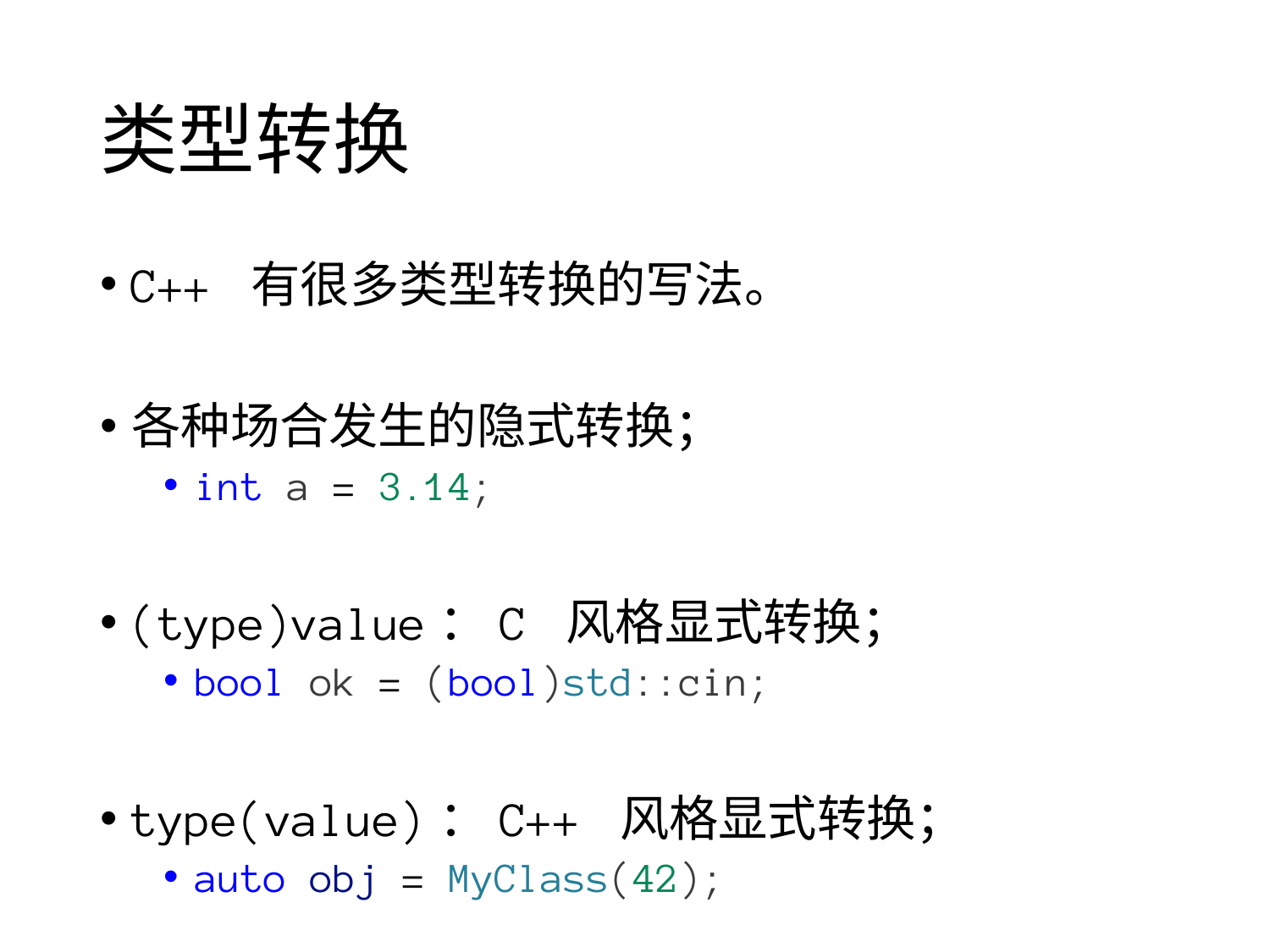

# 类型转换
C++ 有很多类型转换的写法。

各种场合发生的隐式转换；
int a = 3.14;

(type)value：C 风格显式转换；
bool ok = (bool)std::cin;

type(value)：C++ 风格显式转换；
auto obj = MyClass(42);